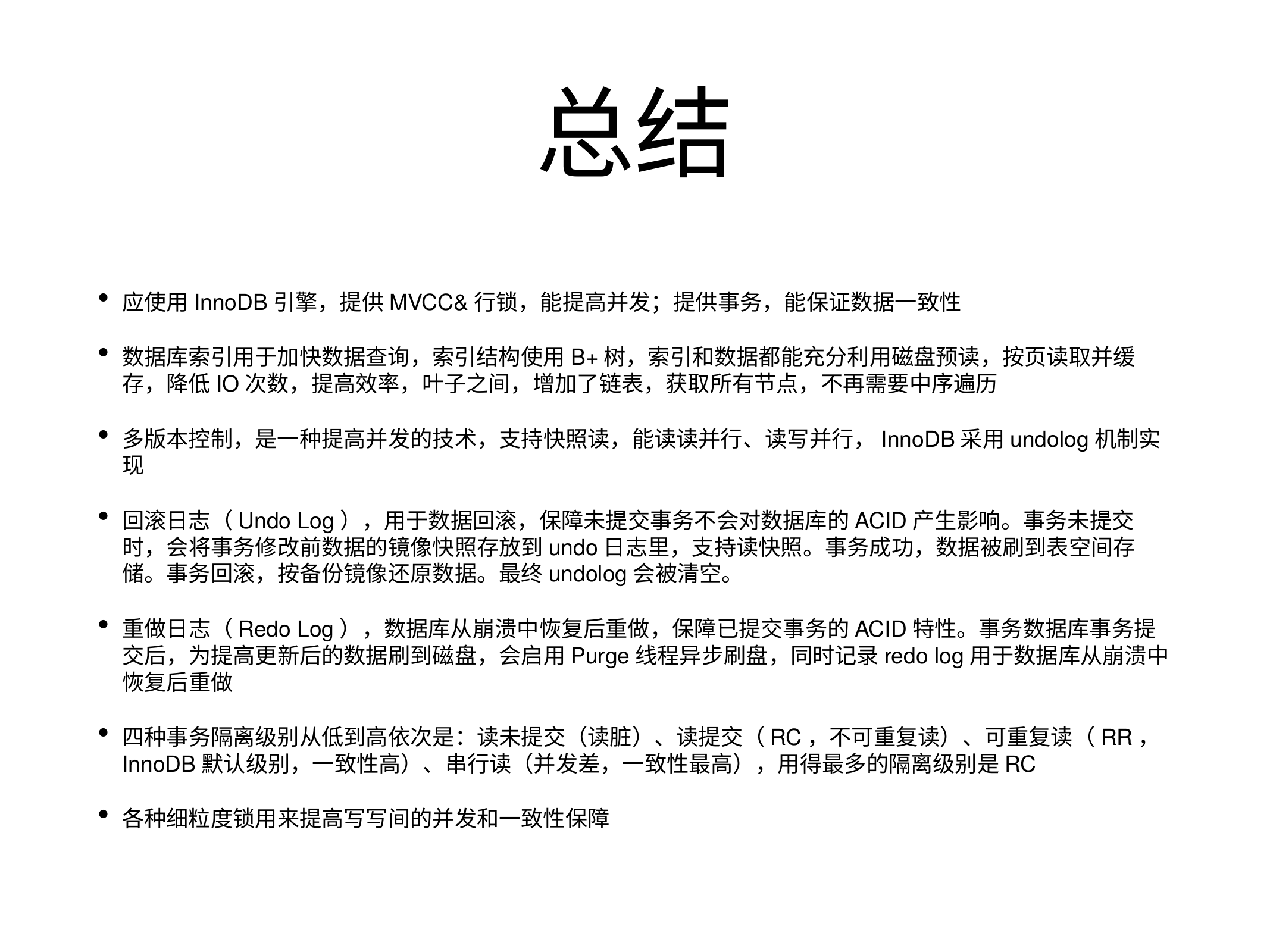

# 总结
应使用InnoDB引擎，提供MVCC&行锁，能提高并发；提供事务，能保证数据一致性
数据库索引用于加快数据查询，索引结构使用B+树，索引和数据都能充分利用磁盘预读，按页读取并缓存，降低IO次数，提高效率，叶子之间，增加了链表，获取所有节点，不再需要中序遍历
多版本控制，是一种提高并发的技术，支持快照读，能读读并行、读写并行，InnoDB采用undolog机制实现
回滚日志（Undo Log），用于数据回滚，保障未提交事务不会对数据库的ACID产生影响。事务未提交时，会将事务修改前数据的镜像快照存放到undo日志里，支持读快照。事务成功，数据被刷到表空间存储。事务回滚，按备份镜像还原数据。最终undolog会被清空。
重做日志（Redo Log），数据库从崩溃中恢复后重做，保障已提交事务的ACID特性。事务数据库事务提交后，为提高更新后的数据刷到磁盘，会启用Purge线程异步刷盘，同时记录redo log用于数据库从崩溃中恢复后重做
四种事务隔离级别从低到高依次是：读未提交（读脏）、读提交（RC，不可重复读）、可重复读（RR，InnoDB默认级别，一致性高）、串行读（并发差，一致性最高），用得最多的隔离级别是RC
各种细粒度锁用来提高写写间的并发和一致性保障